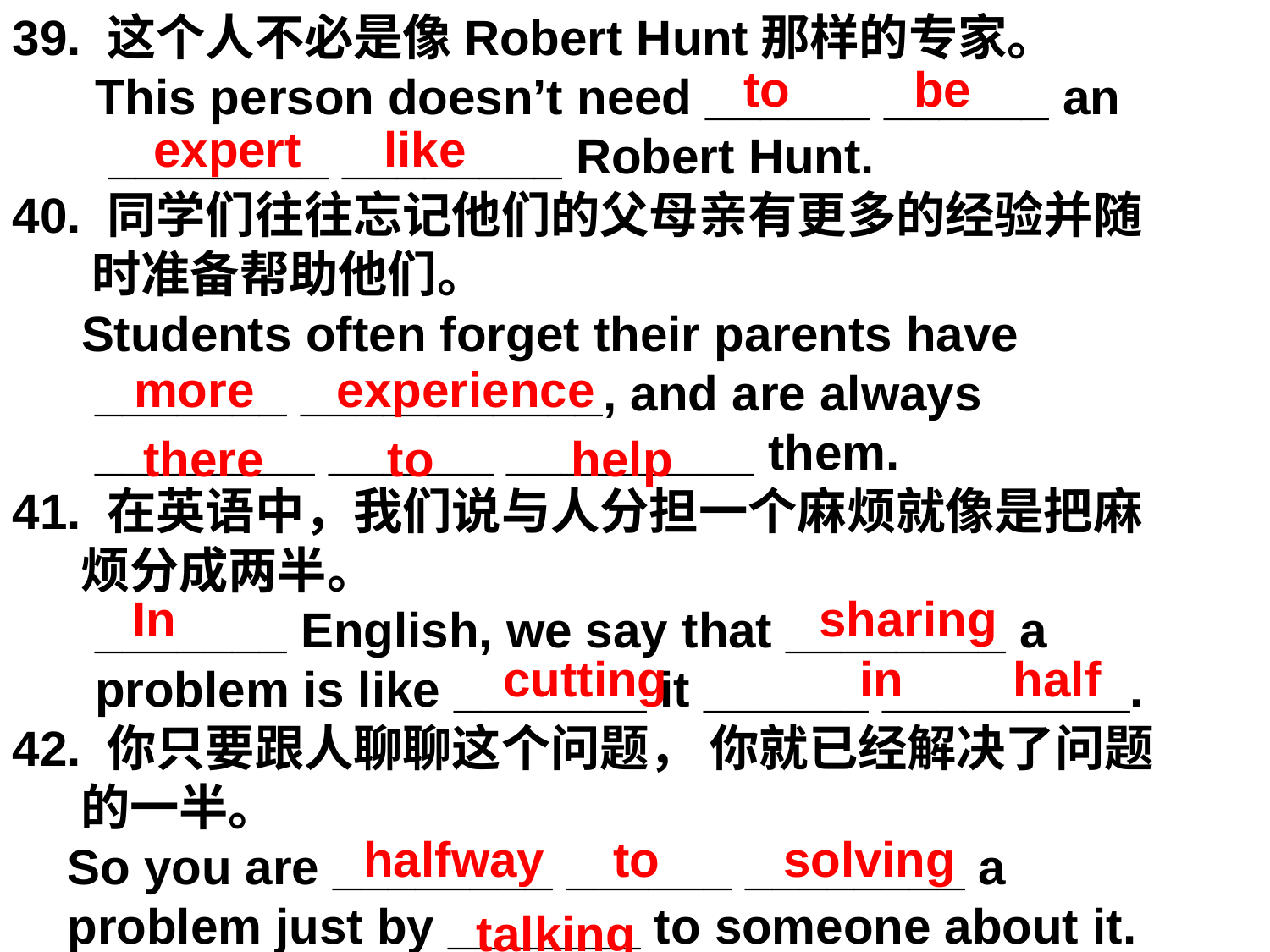

39. 这个人不必是像Robert Hunt那样的专家。
      This person doesn’t need ______ ______ an
       ________ ________ Robert Hunt.
40. 同学们往往忘记他们的父母亲有更多的经验并随
      时准备帮助他们。
     Students often forget their parents have
      _______ ___________, and are always
      ________ ______ _________ them.
41. 在英语中，我们说与人分担一个麻烦就像是把麻
     烦分成两半。
      _______ English, we say that ________ a
      problem is like _______ it ______ _________.
42. 你只要跟人聊聊这个问题， 你就已经解决了问题
     的一半。
    So you are ________ ______ ________ a
    problem just by _______ to someone about it.
 to         be
 expert      like
 more      experience
 there         to          help
In                                                                     sharing
 cutting              in        half
 halfway     to         solving
 talking